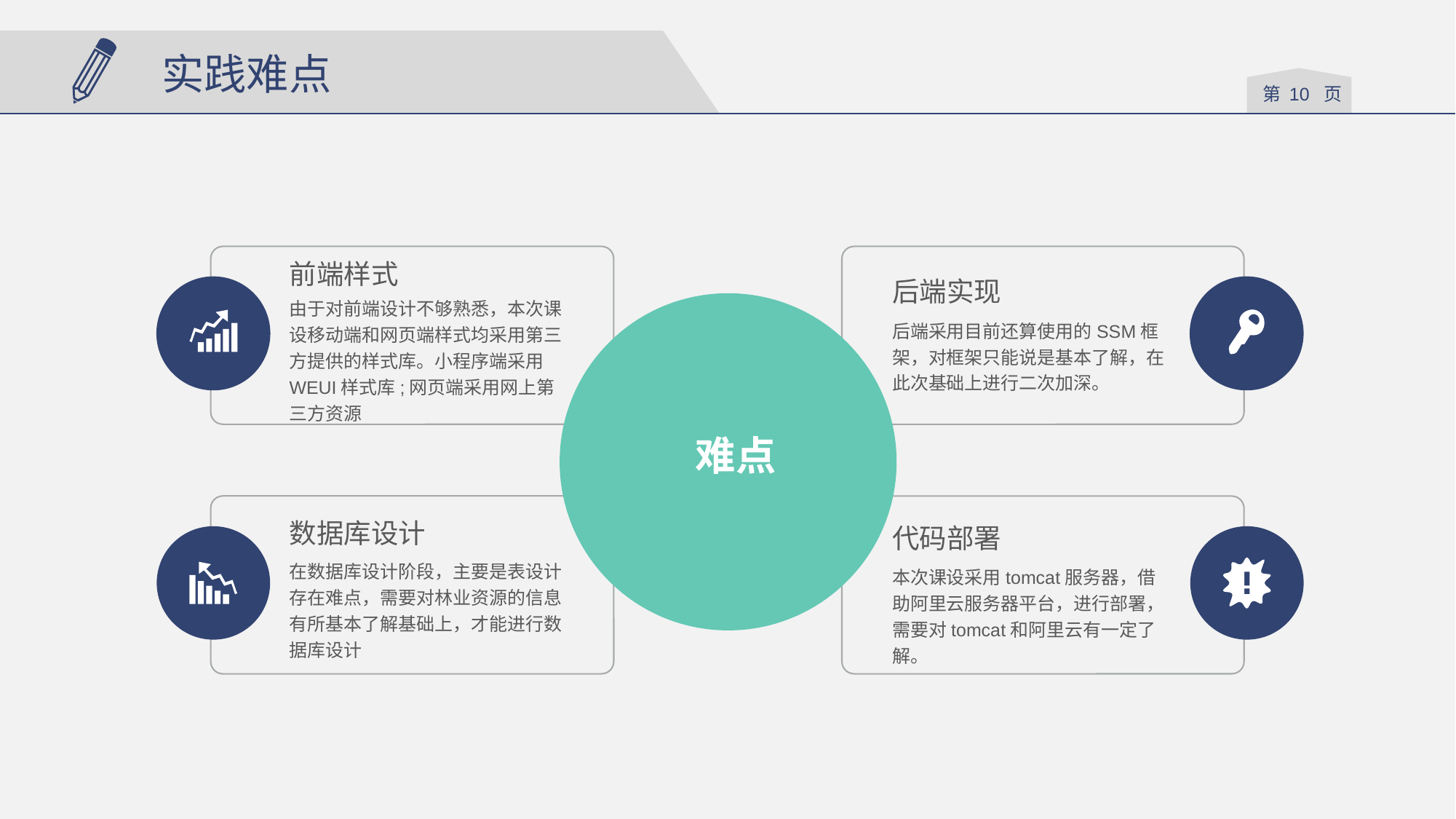

实践难点
前端样式

后端实现

由于对前端设计不够熟悉，本次课设移动端和网页端样式均采用第三方提供的样式库。小程序端采用WEUI样式库;网页端采用网上第三方资源

后端采用目前还算使用的SSM框架，对框架只能说是基本了解，在此次基础上进行二次加深。
难点

数据库设计
代码部署

在数据库设计阶段，主要是表设计存在难点，需要对林业资源的信息有所基本了解基础上，才能进行数据库设计

本次课设采用tomcat服务器，借助阿里云服务器平台，进行部署，需要对tomcat和阿里云有一定了解。